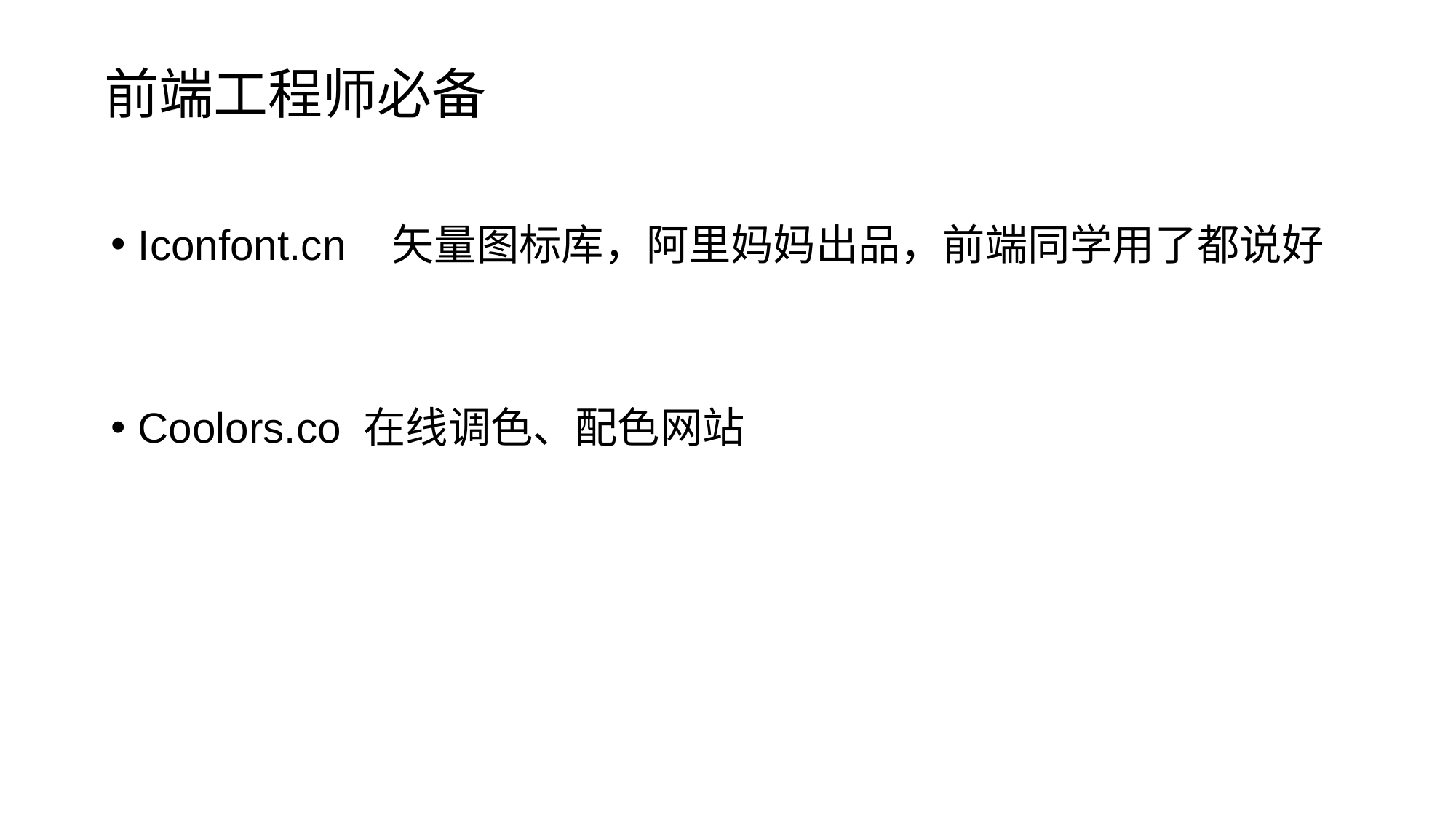

# 前端工程师必备
Iconfont.cn   矢量图标库，阿里妈妈出品，前端同学用了都说好

Coolors.co 在线调色、配色网站